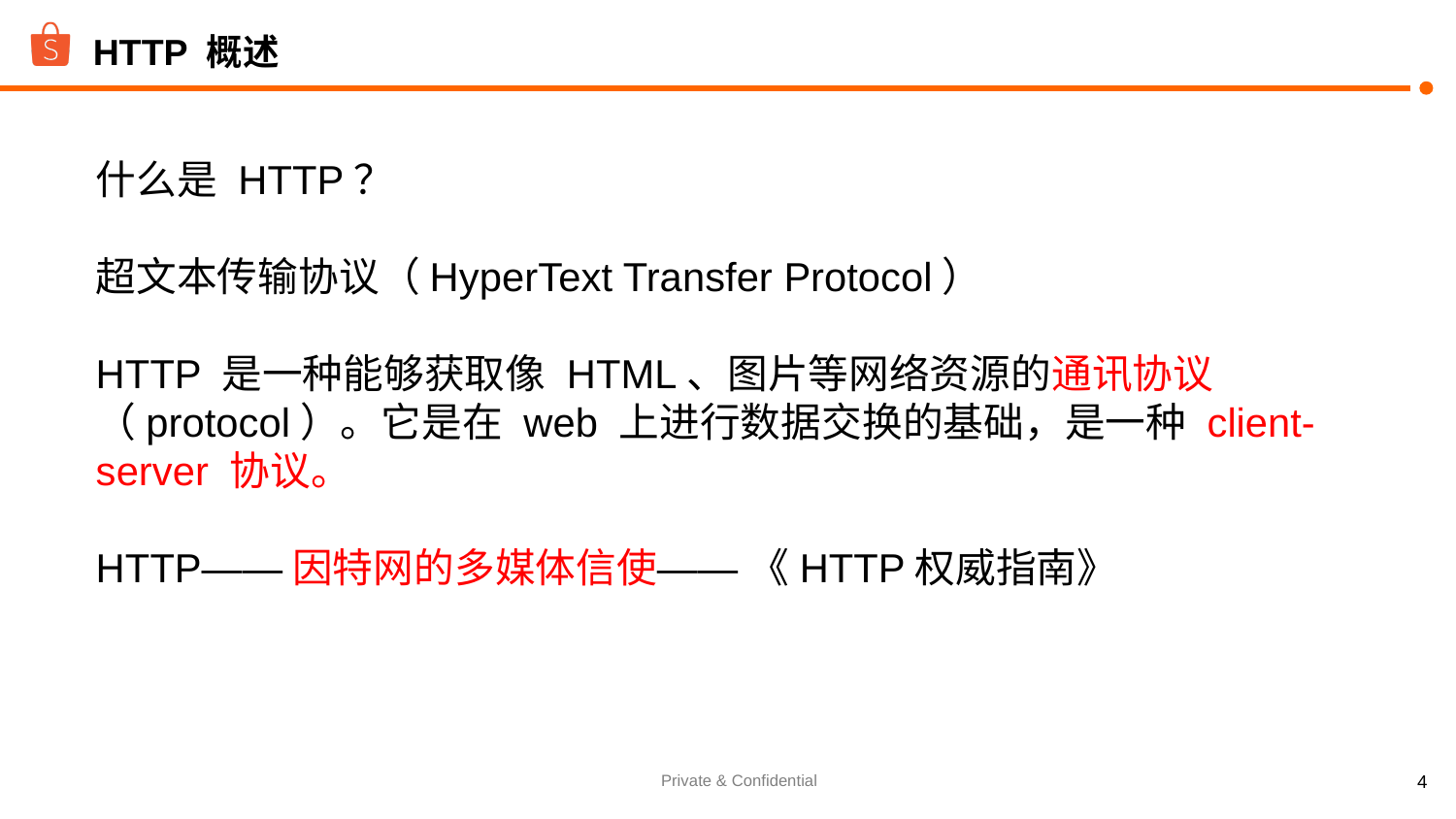

# HTTP 概述
什么是 HTTP？
超文本传输协议（HyperText Transfer Protocol）

HTTP 是一种能够获取像 HTML、图片等网络资源的通讯协议（protocol）。它是在 web 上进行数据交换的基础，是一种 client-server 协议。
HTTP——因特网的多媒体信使—— 《HTTP权威指南》
4